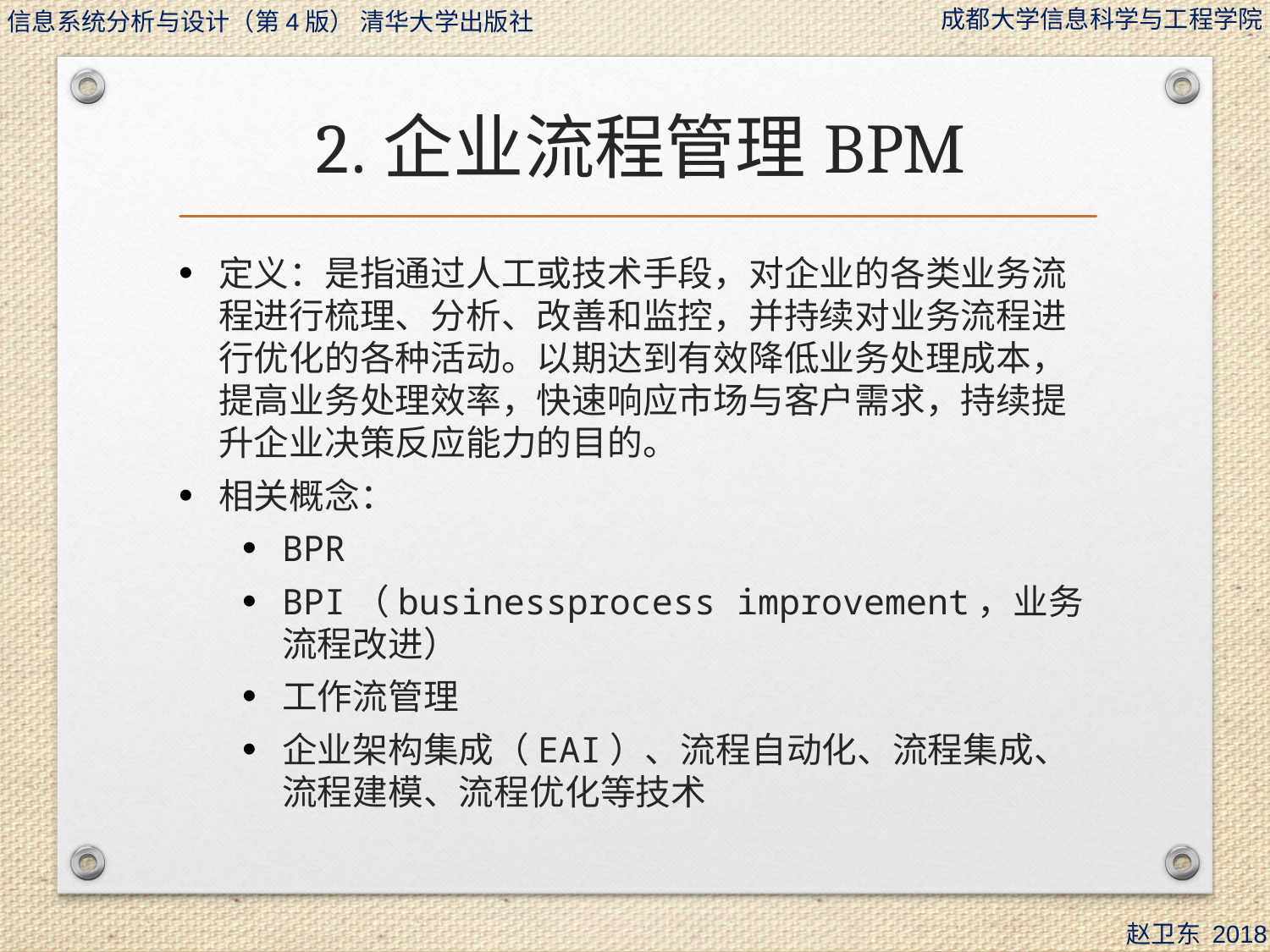

# 2.企业流程管理BPM
定义：是指通过人工或技术手段，对企业的各类业务流程进行梳理、分析、改善和监控，并持续对业务流程进行优化的各种活动。以期达到有效降低业务处理成本，提高业务处理效率，快速响应市场与客户需求，持续提升企业决策反应能力的目的。
相关概念：
BPR
BPI（businessprocess improvement，业务流程改进）
工作流管理
企业架构集成（EAI）、流程自动化、流程集成、流程建模、流程优化等技术